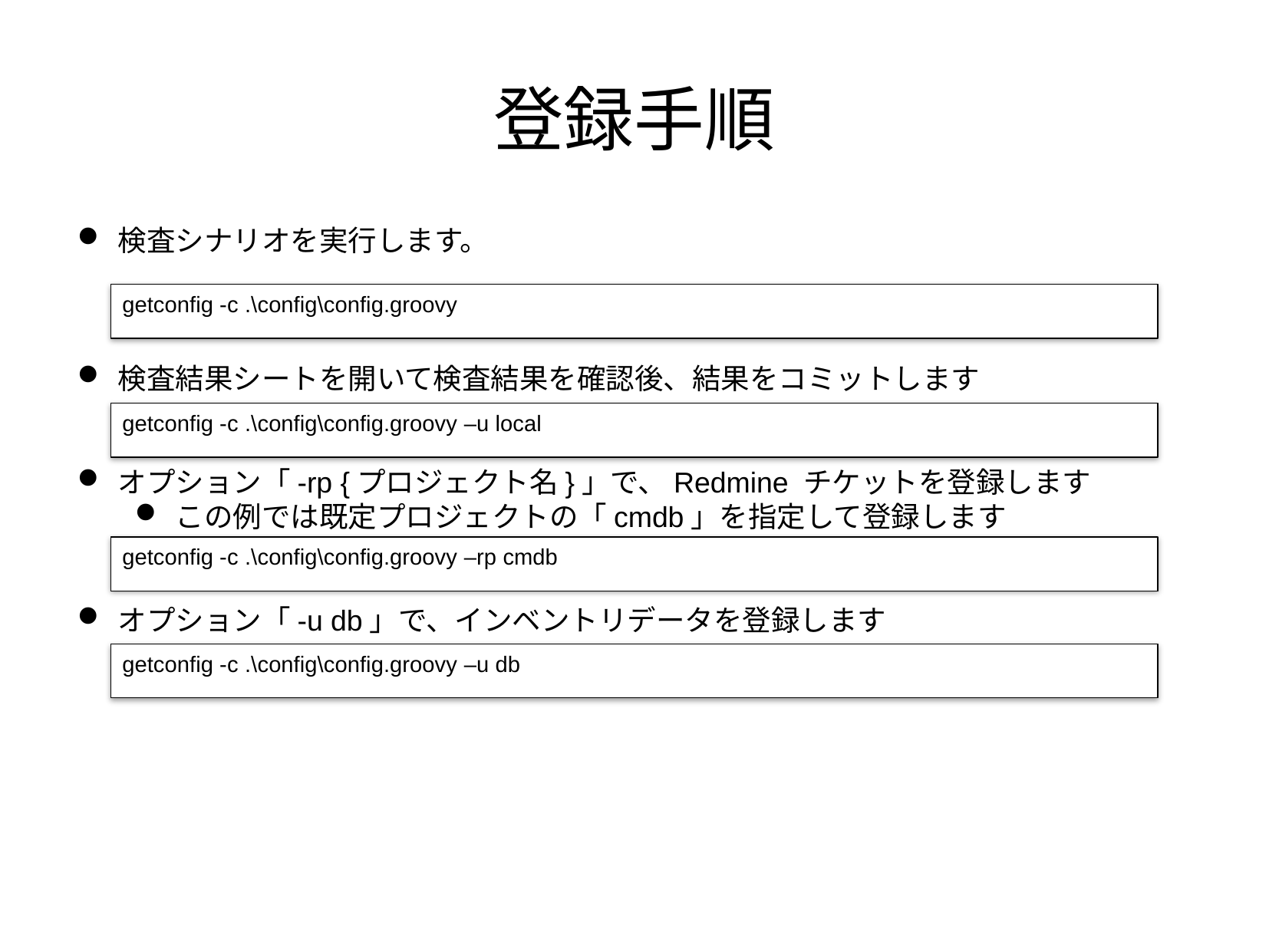

登録手順
検査シナリオを実行します。
検査結果シートを開いて検査結果を確認後、結果をコミットします
オプション「-rp {プロジェクト名}」で、Redmine チケットを登録します
この例では既定プロジェクトの「cmdb」を指定して登録します
オプション「-u db」で、インベントリデータを登録します

getconfig -c .\config\config.groovy
getconfig -c .\config\config.groovy –u local
getconfig -c .\config\config.groovy –rp cmdb
getconfig -c .\config\config.groovy –u db